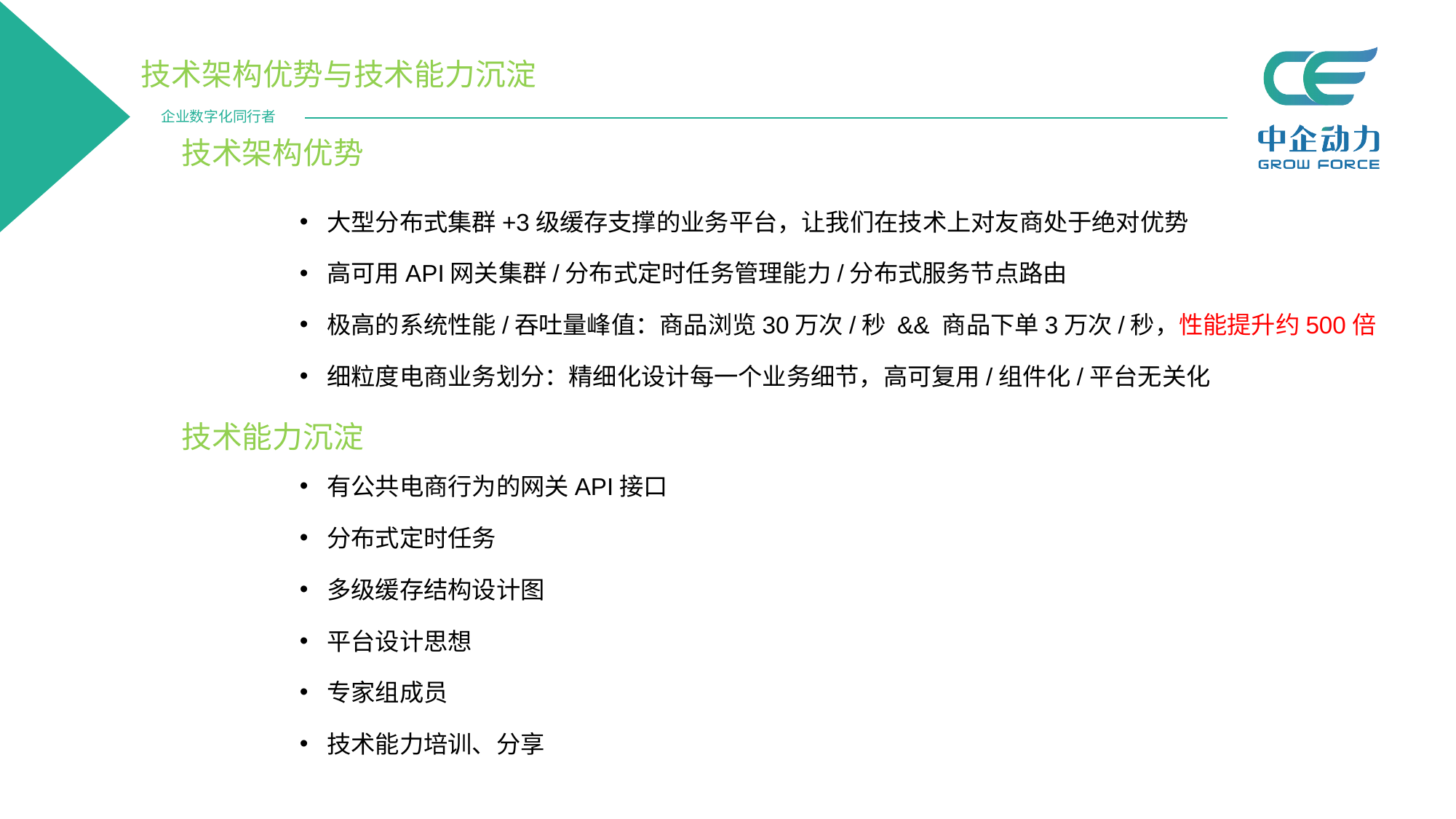

技术架构优势与技术能力沉淀

技术架构优势
大型分布式集群+3级缓存支撑的业务平台，让我们在技术上对友商处于绝对优势
高可用API网关集群/分布式定时任务管理能力/分布式服务节点路由
极高的系统性能/吞吐量峰值：商品浏览30万次/秒 && 商品下单3万次/秒，性能提升约500倍
细粒度电商业务划分：精细化设计每一个业务细节，高可复用/组件化/平台无关化
技术能力沉淀
有公共电商行为的网关API接口
分布式定时任务
多级缓存结构设计图
平台设计思想
专家组成员
技术能力培训、分享